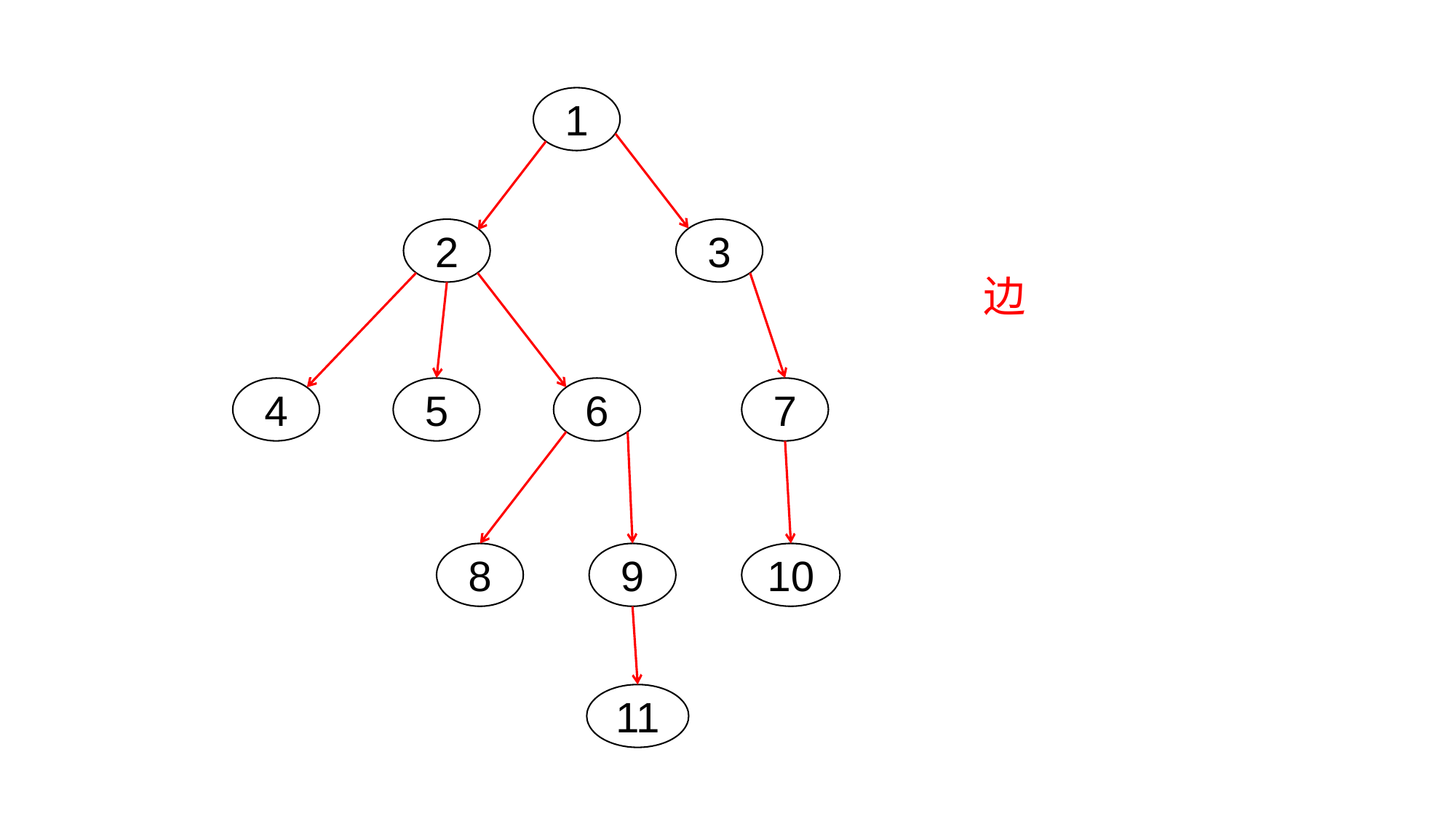

1
3
2
边
4
5
6
7
8
9
10
11